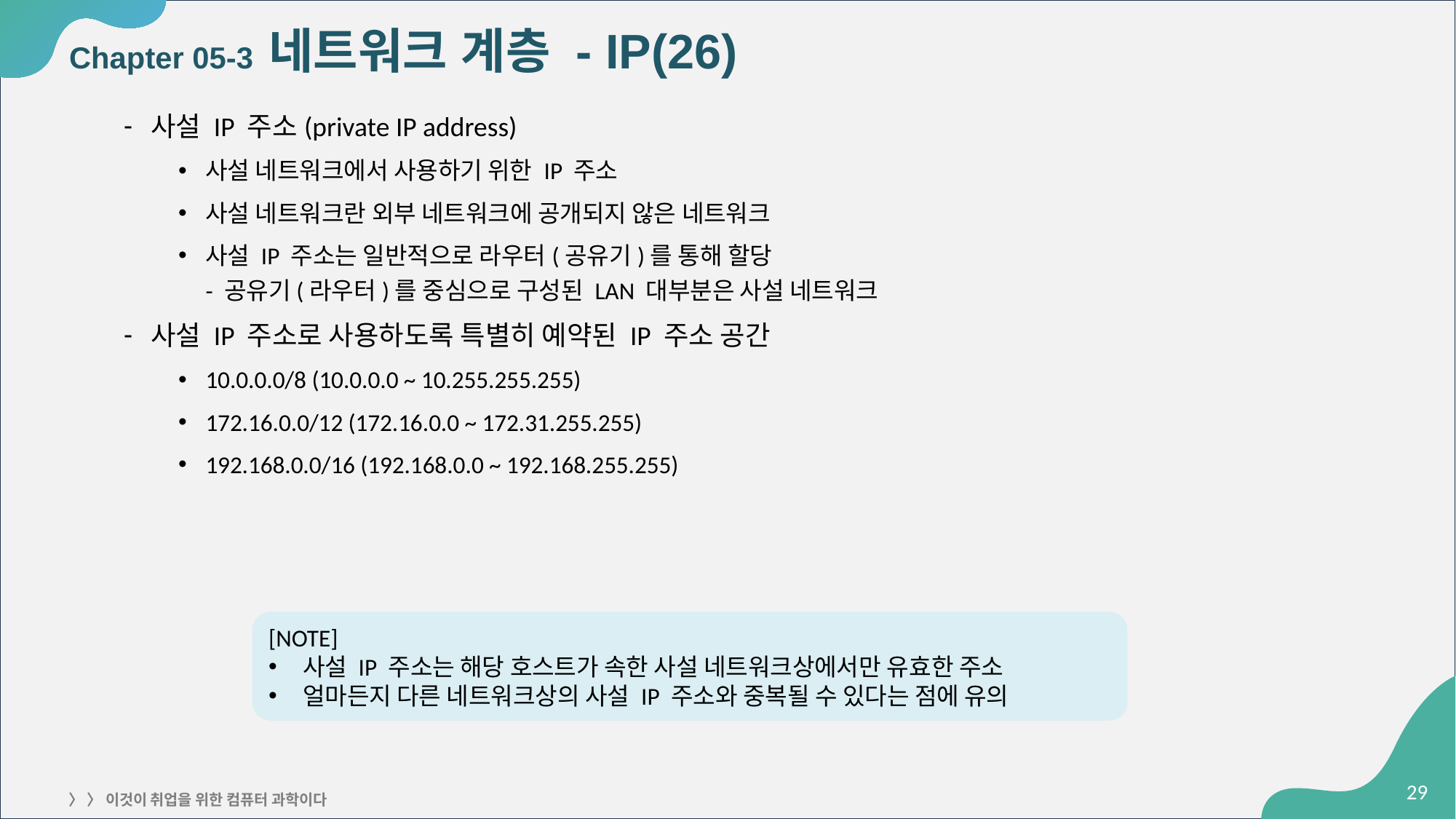

# Chapter 05-3 네트워크 계층 - IP(26)
사설 IP 주소(private IP address)
사설 네트워크에서 사용하기 위한 IP 주소
사설 네트워크란 외부 네트워크에 공개되지 않은 네트워크
사설 IP 주소는 일반적으로 라우터(공유기)를 통해 할당
- 공유기(라우터)를 중심으로 구성된 LAN 대부분은 사설 네트워크
사설 IP 주소로 사용하도록 특별히 예약된 IP 주소 공간
10.0.0.0/8 (10.0.0.0 ~ 10.255.255.255)
172.16.0.0/12 (172.16.0.0 ~ 172.31.255.255)
192.168.0.0/16 (192.168.0.0 ~ 192.168.255.255)
[NOTE]
사설 IP 주소는 해당 호스트가 속한 사설 네트워크상에서만 유효한 주소
얼마든지 다른 네트워크상의 사설 IP 주소와 중복될 수 있다는 점에 유의
29
〉 〉 이것이 취업을 위한 컴퓨터 과학이다